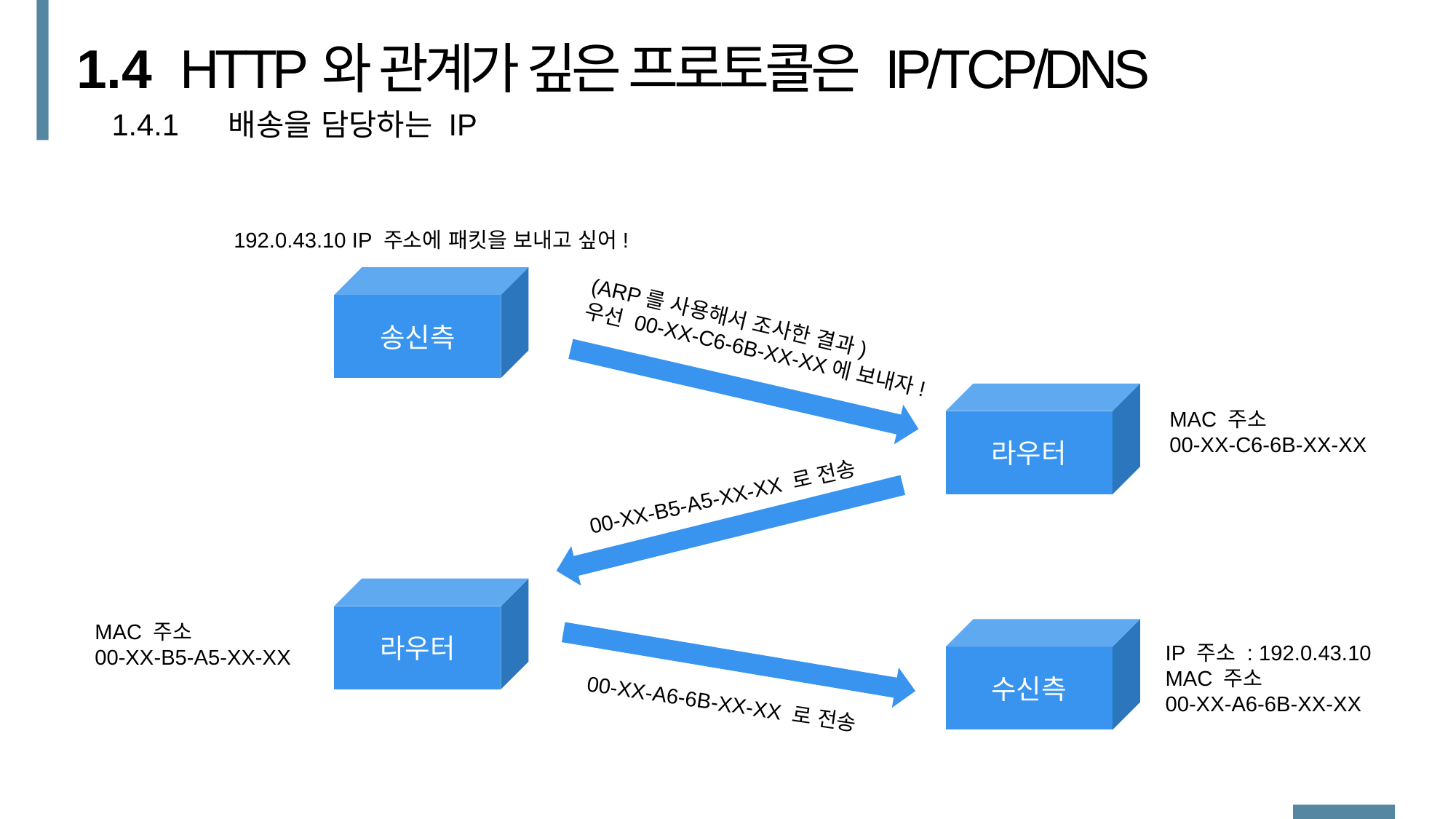

1.4
HTTP와 관계가 깊은 프로토콜은 IP/TCP/DNS
1.4.1     배송을 담당하는 IP
192.0.43.10 IP 주소에 패킷을 보내고 싶어!
송신측
(ARP를 사용해서 조사한 결과)
우선 00-XX-C6-6B-XX-XX에 보내자!

라우터
MAC 주소
00-XX-C6-6B-XX-XX
00-XX-B5-A5-XX-XX 로 전송

라우터
MAC 주소
00-XX-B5-A5-XX-XX
수신측
IP 주소 : 192.0.43.10
MAC 주소
00-XX-A6-6B-XX-XX

00-XX-A6-6B-XX-XX 로 전송